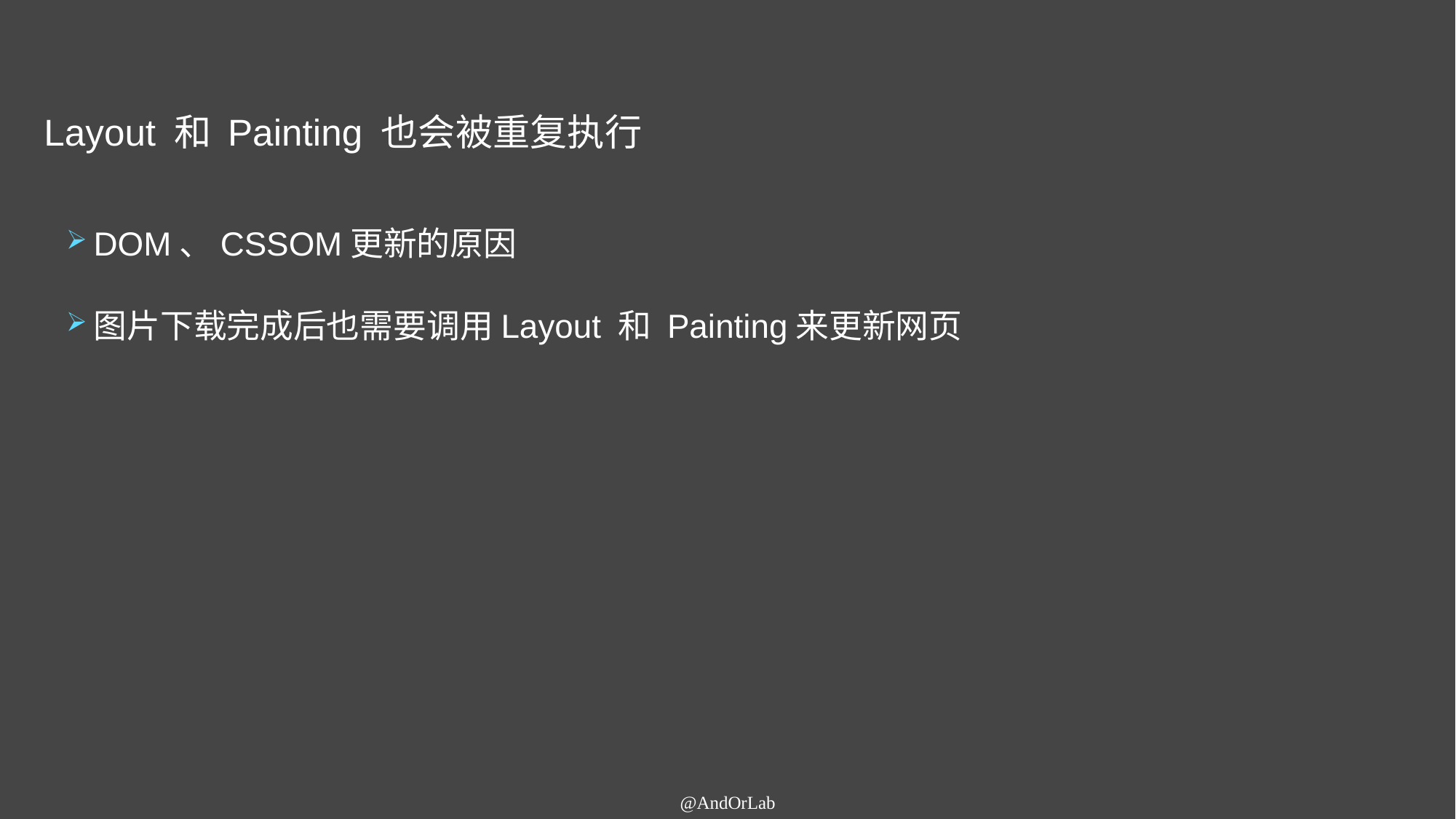

Layout 和 Painting 也会被重复执行

DOM、CSSOM更新的原因

图片下载完成后也需要调用Layout 和 Painting来更新网页
@AndOrLab